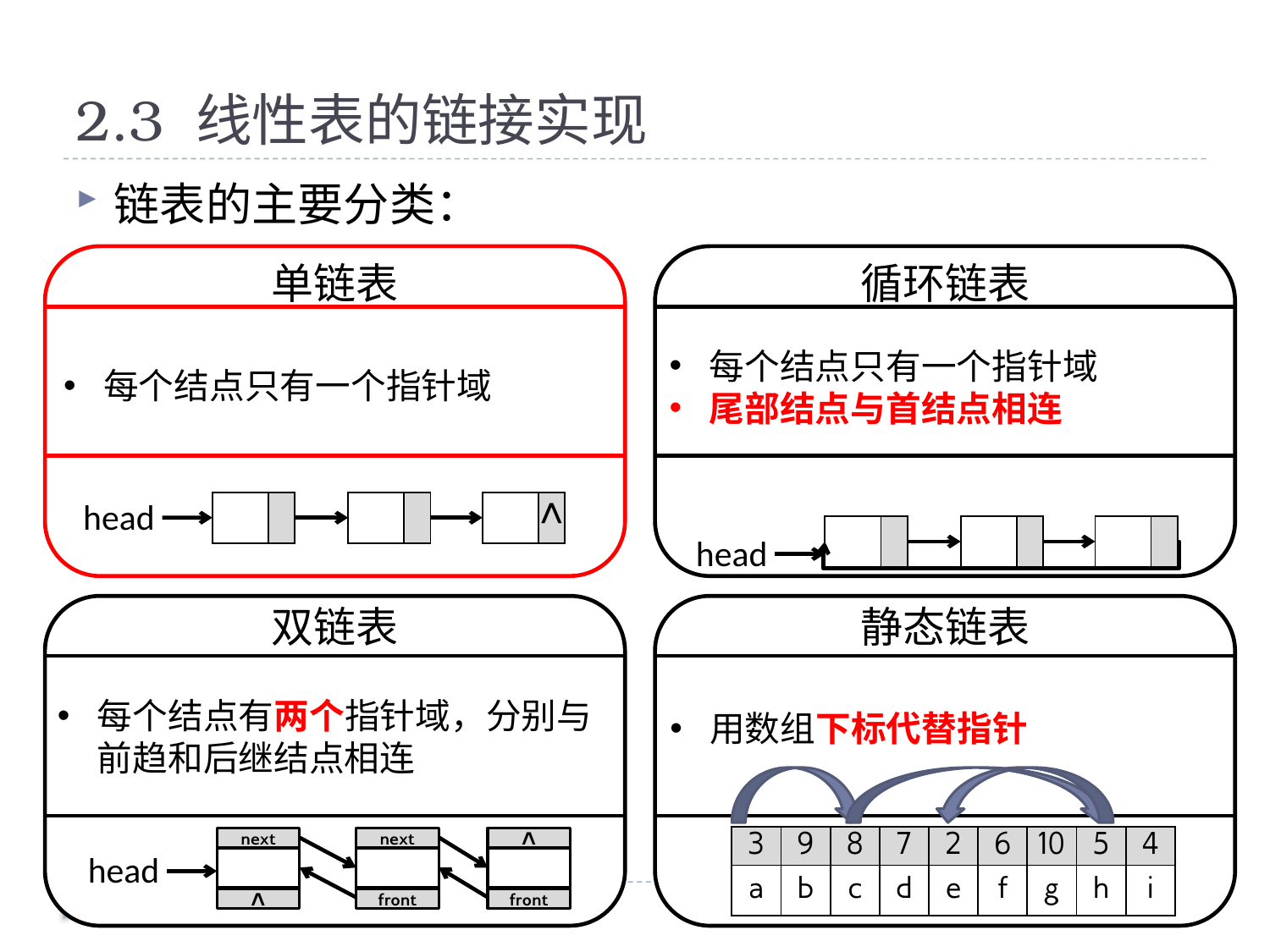

# 2.3 线性表的链接实现
链表的主要分类：

单链表
循环链表
每个结点只有一个指针域
尾部结点与首结点相连
每个结点只有一个指针域
head
|  |  |
| --- | --- |
|  |  |
| --- | --- |
|  | ˄ |
| --- | --- |
|  |  |
| --- | --- |
|  |  |
| --- | --- |
|  |  |
| --- | --- |
head
双链表
静态链表

每个结点有两个指针域，分别与前趋和后继结点相连
用数组下标代替指针

| 3 | 9 | 8 | 7 | 2 | 6 | 10 | 5 | 4 |
| --- | --- | --- | --- | --- | --- | --- | --- | --- |
| a | b | c | d | e | f | g | h | i |
next

˄
next

front
˄

front
head